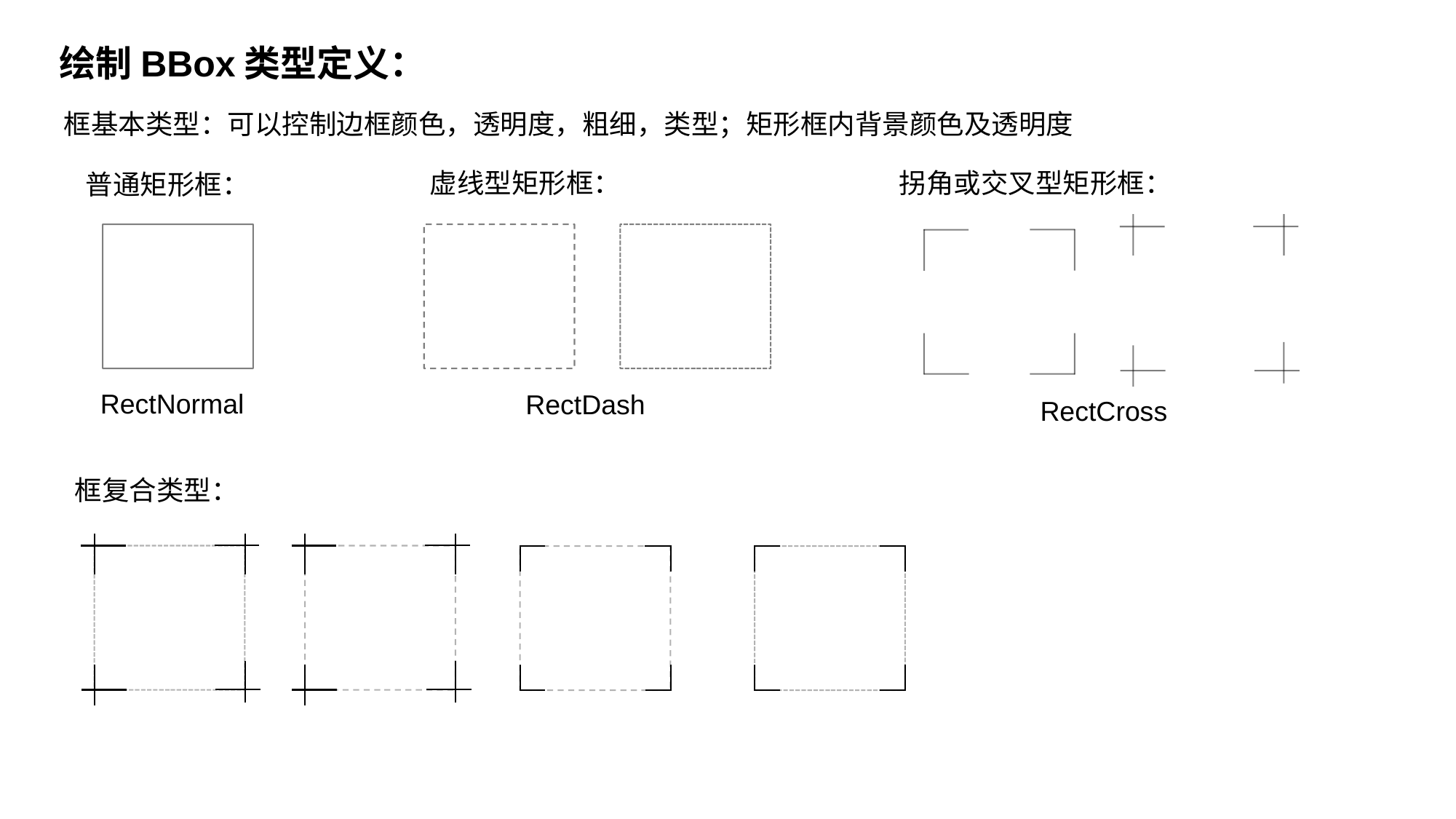

绘制BBox类型定义：
框基本类型：可以控制边框颜色，透明度，粗细，类型；矩形框内背景颜色及透明度
虚线型矩形框：
拐角或交叉型矩形框：
普通矩形框：

 RectNormal
RectDash
 RectCross
框复合类型：